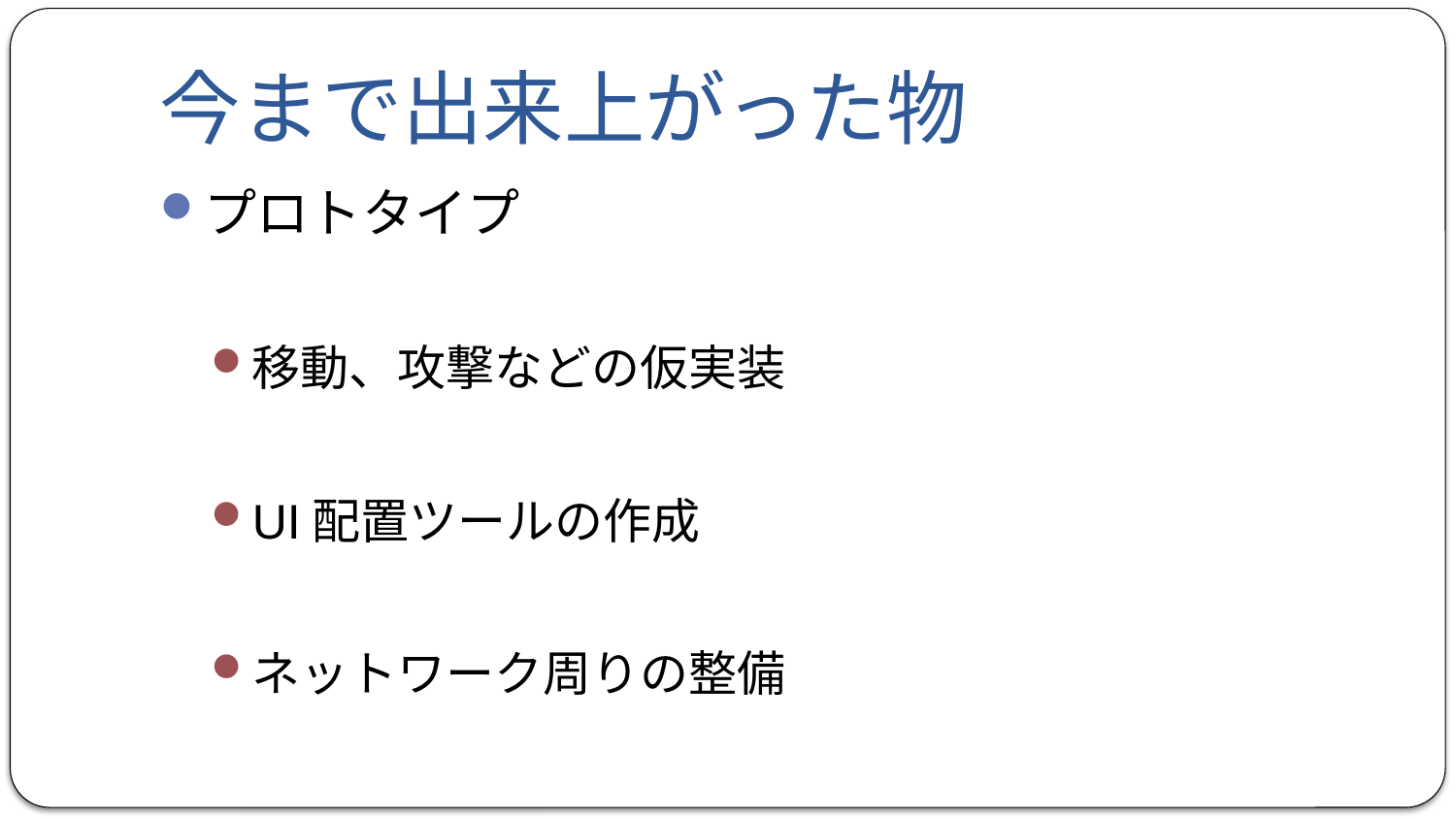

# 今まで出来上がった物
プロトタイプ

移動、攻撃などの仮実装

UI配置ツールの作成

ネットワーク周りの整備